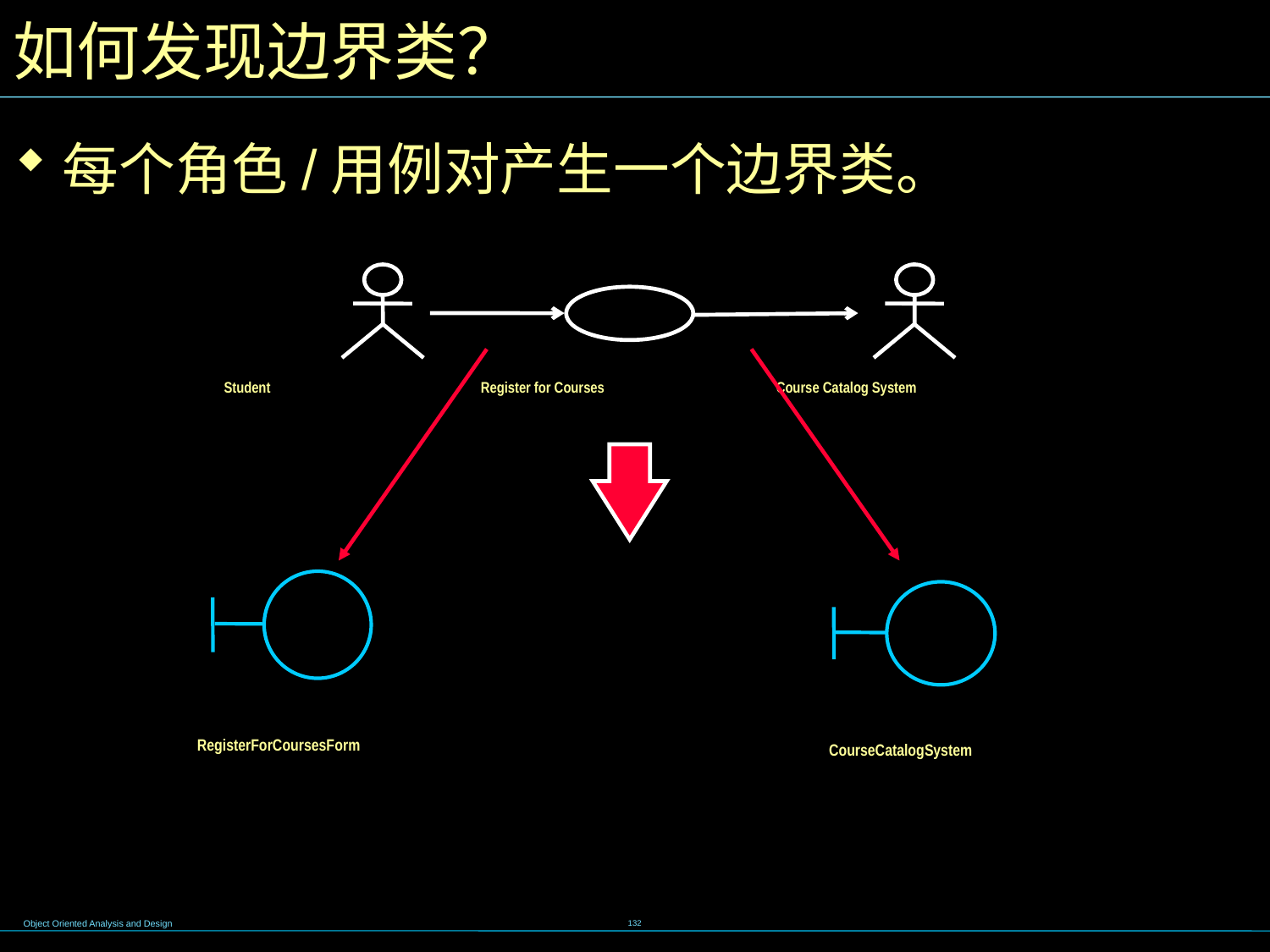

# 如何发现边界类？
每个角色/用例对产生一个边界类。

Student

Course Catalog System

Register for Courses

RegisterForCoursesForm

CourseCatalogSystem